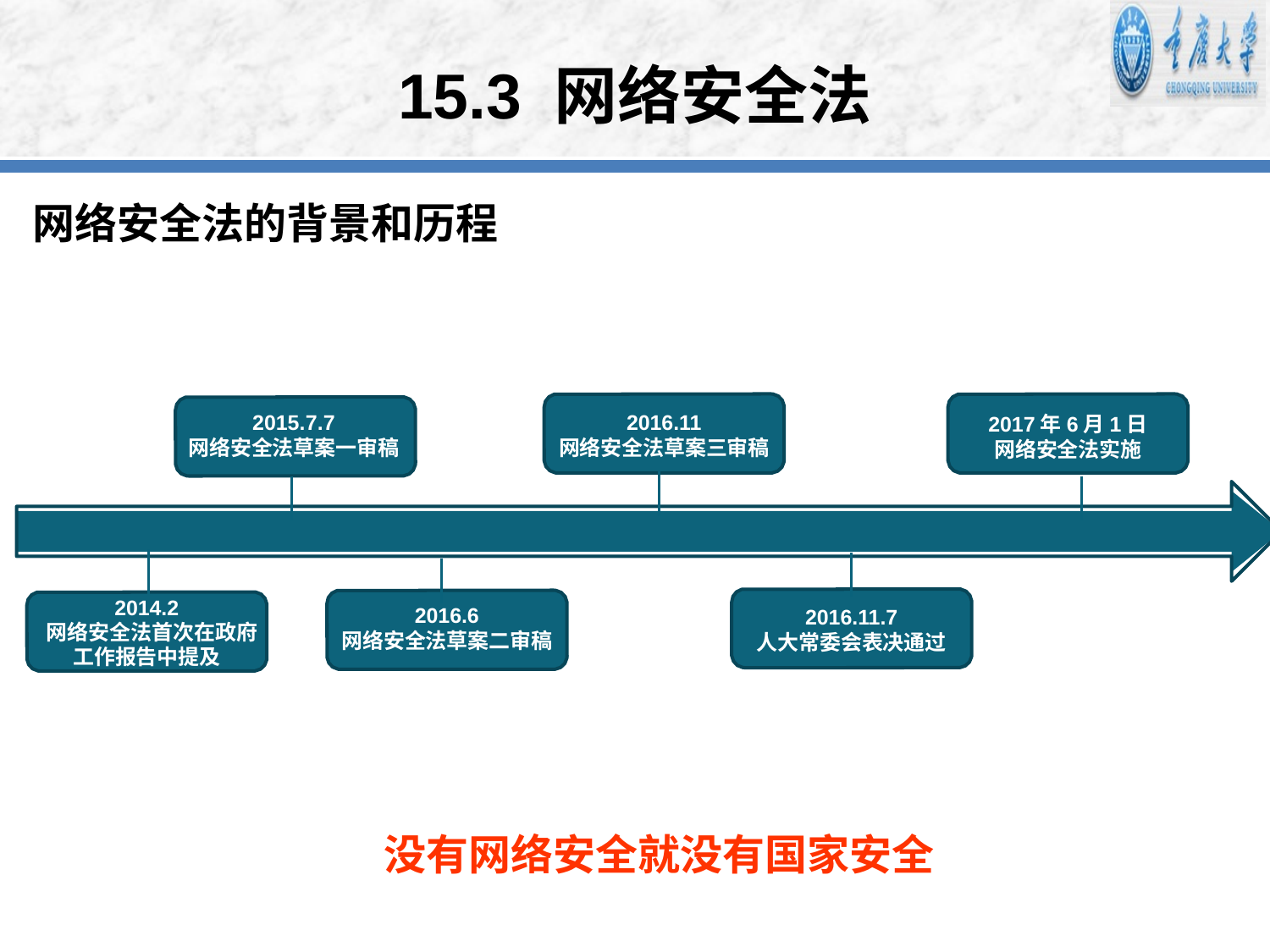

# 15.3 网络安全法
网络安全法的背景和历程

2015.7.7
网络安全法草案一审稿
2016.11
网络安全法草案三审稿
2017年6月1日
网络安全法实施

2014.2
 网络安全法首次在政府工作报告中提及
2016.6
网络安全法草案二审稿
2016.11.7
人大常委会表决通过
没有网络安全就没有国家安全